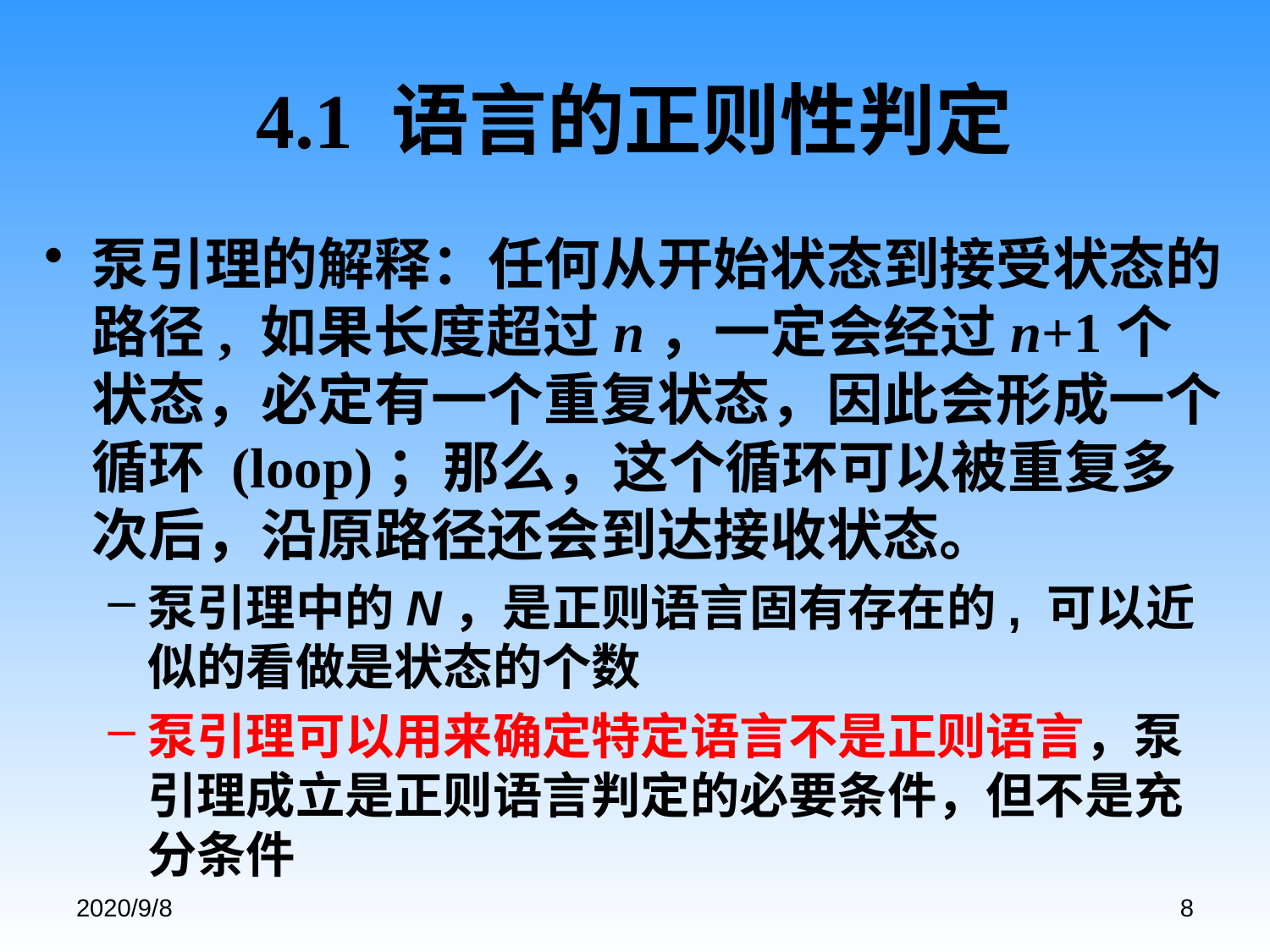

# 4.1 语言的正则性判定
泵引理的解释：任何从开始状态到接受状态的路径, 如果长度超过n，一定会经过n+1个状态，必定有一个重复状态，因此会形成一个循环 (loop)；那么，这个循环可以被重复多次后，沿原路径还会到达接收状态。
泵引理中的N，是正则语言固有存在的, 可以近似的看做是状态的个数
泵引理可以用来确定特定语言不是正则语言，泵引理成立是正则语言判定的必要条件，但不是充分条件
2020/9/8
8